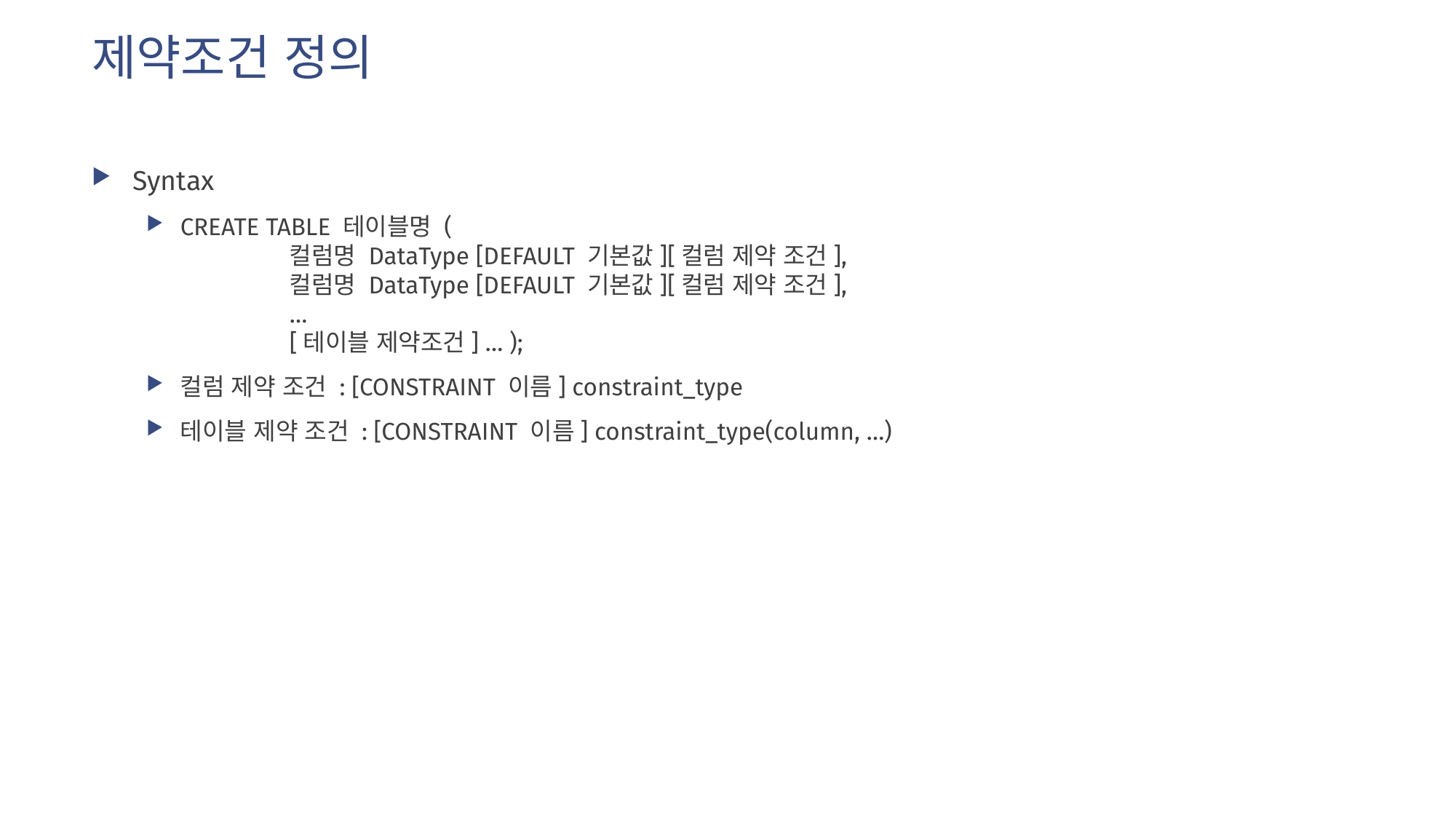

# 제약조건 정의
Syntax
CREATE TABLE 테이블명 (
	컬럼명 DataType [DEFAULT 기본값][컬럼 제약 조건],
	컬럼명 DataType [DEFAULT 기본값][컬럼 제약 조건],
	…
	[테이블 제약조건] … );
컬럼 제약 조건 : [CONSTRAINT 이름] constraint_type
테이블 제약 조건 : [CONSTRAINT 이름] constraint_type(column, …)